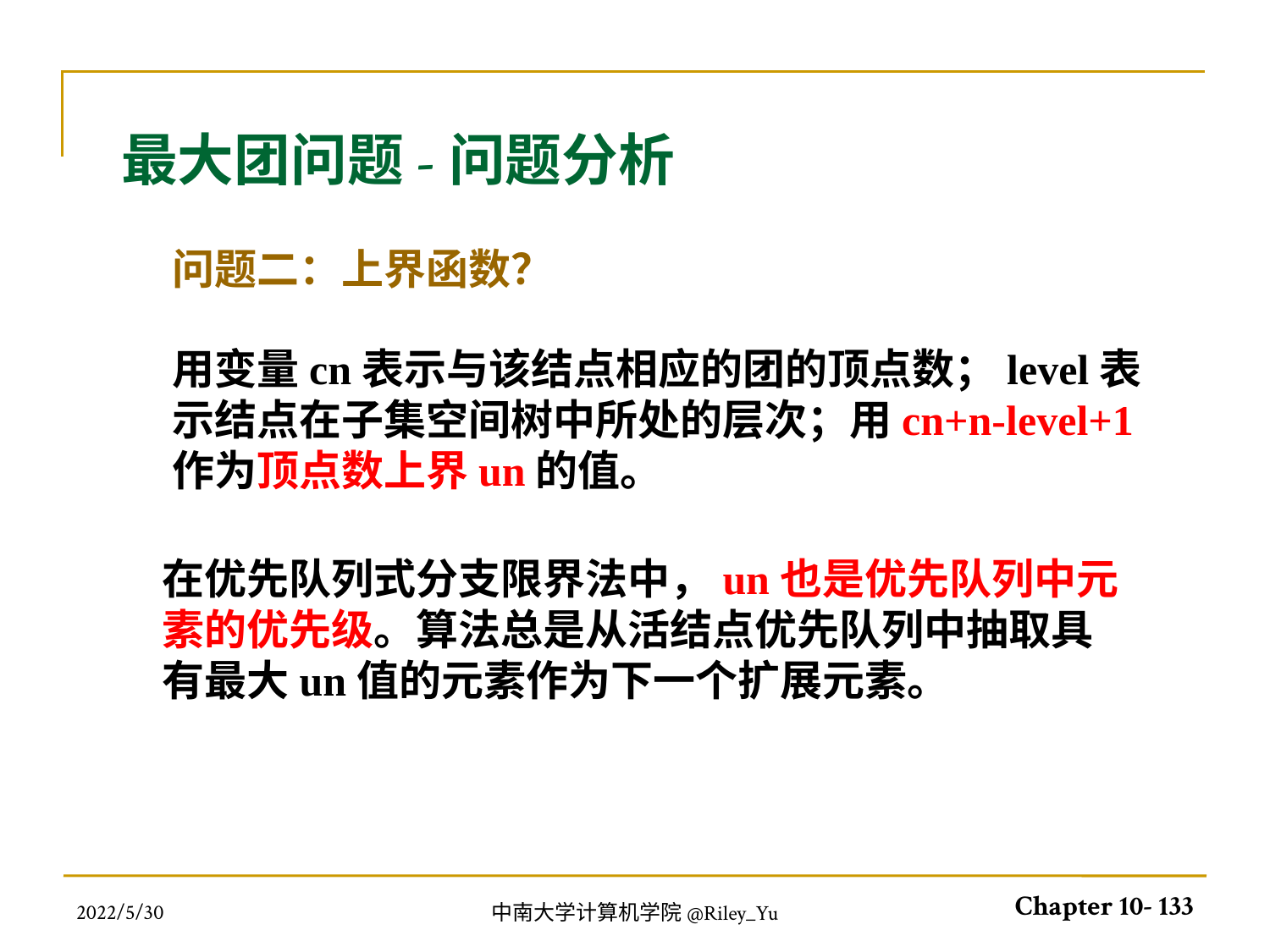

# 最大团问题-问题分析
问题二：上界函数？
用变量cn表示与该结点相应的团的顶点数；level表示结点在子集空间树中所处的层次；用cn+n-level+1作为顶点数上界un的值。
在优先队列式分支限界法中，un也是优先队列中元素的优先级。算法总是从活结点优先队列中抽取具有最大un值的元素作为下一个扩展元素。
2022/5/30
Chapter 10- 133
中南大学计算机学院@Riley_Yu